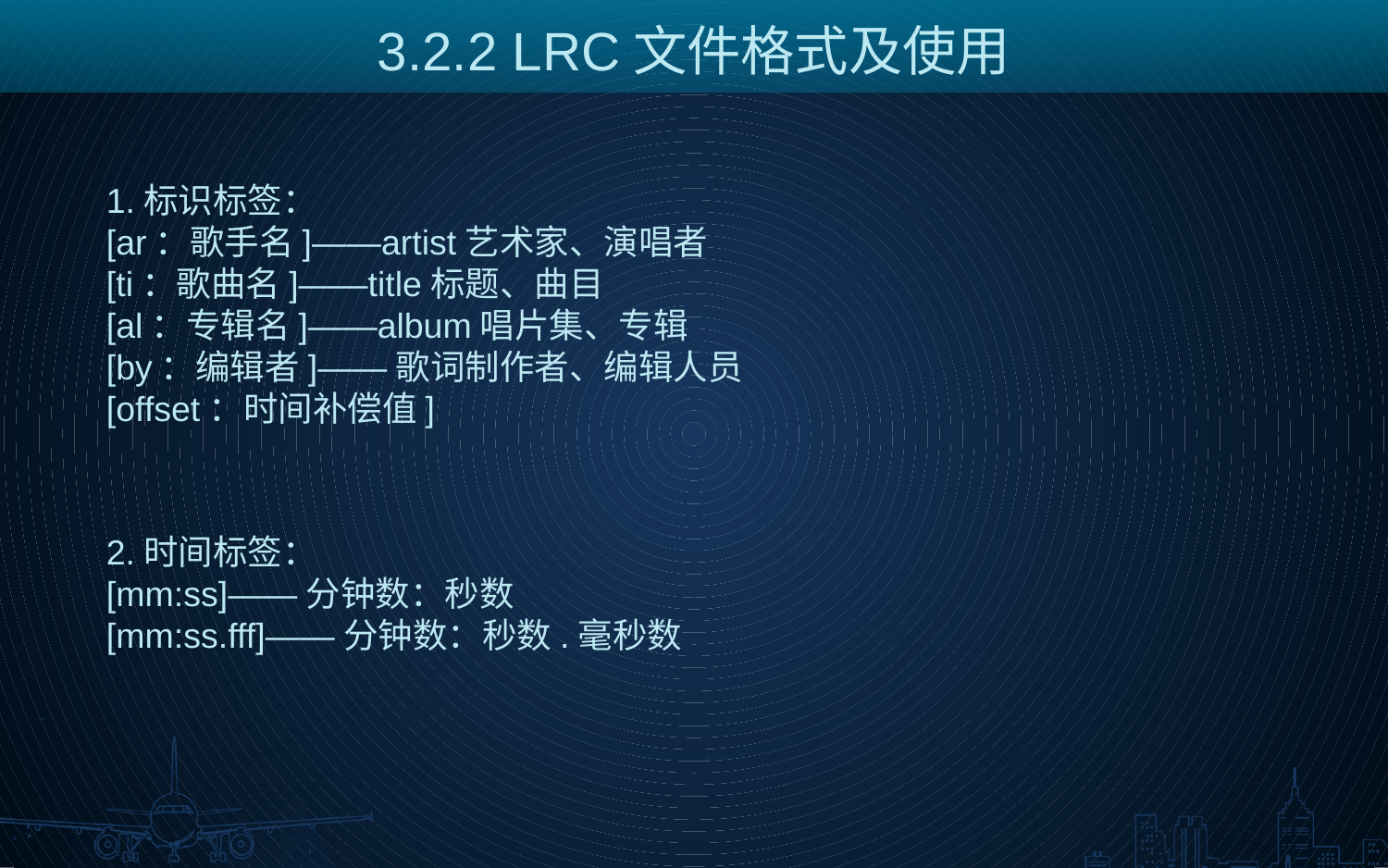

3.2.2 LRC文件格式及使用
1.标识标签：
[ar：歌手名]——artist艺术家、演唱者
[ti：歌曲名]——title标题、曲目
[al：专辑名]——album唱片集、专辑
[by：编辑者]——歌词制作者、编辑人员
[offset：时间补偿值]
2.时间标签：
[mm:ss]——分钟数：秒数
[mm:ss.fff]——分钟数：秒数.毫秒数